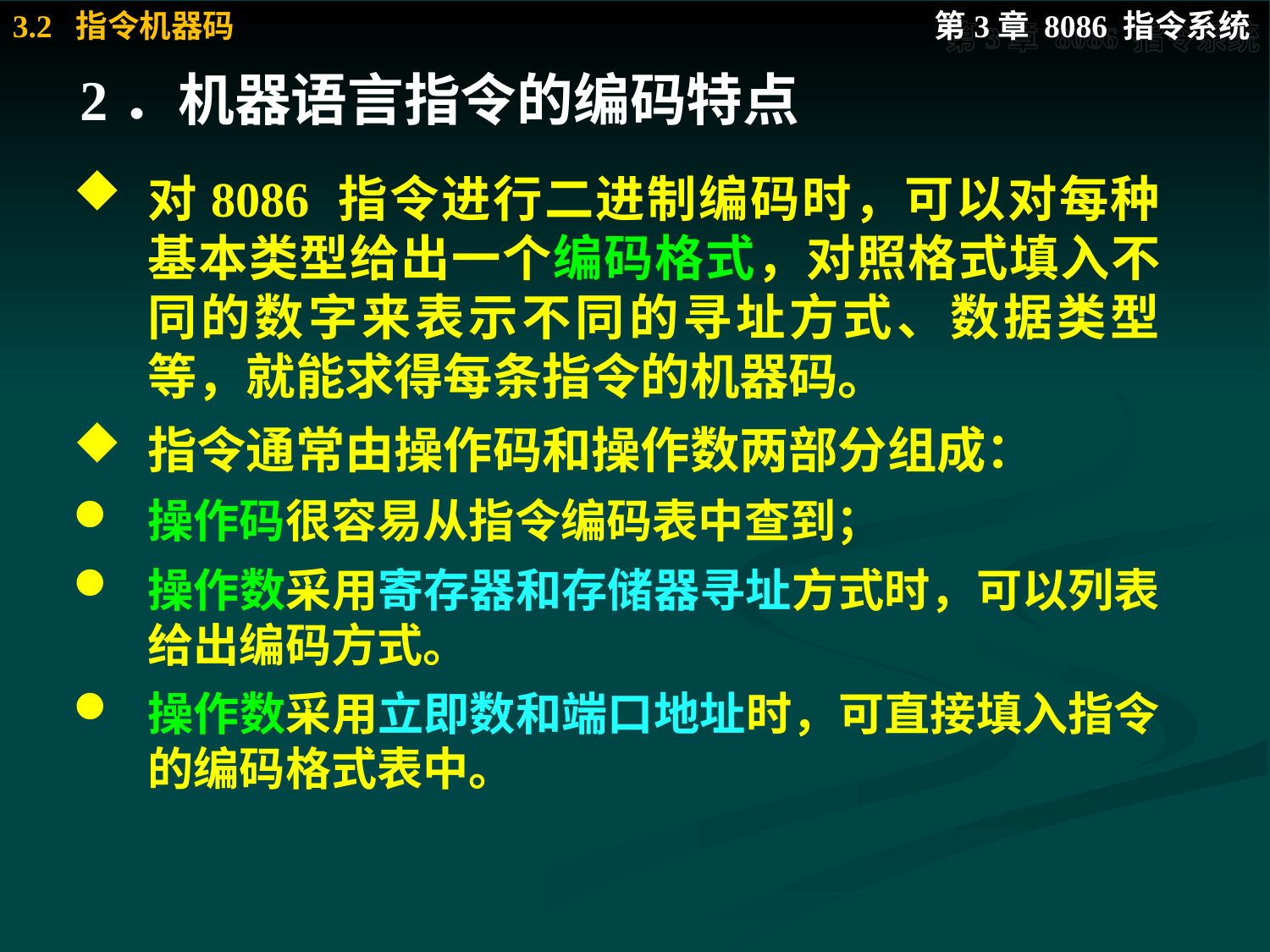

# 2．机器语言指令的编码特点
对8086 指令进行二进制编码时，可以对每种基本类型给出一个编码格式，对照格式填入不同的数字来表示不同的寻址方式、数据类型等，就能求得每条指令的机器码。
指令通常由操作码和操作数两部分组成：
操作码很容易从指令编码表中查到；
操作数采用寄存器和存储器寻址方式时，可以列表给出编码方式。
操作数采用立即数和端口地址时，可直接填入指令的编码格式表中。